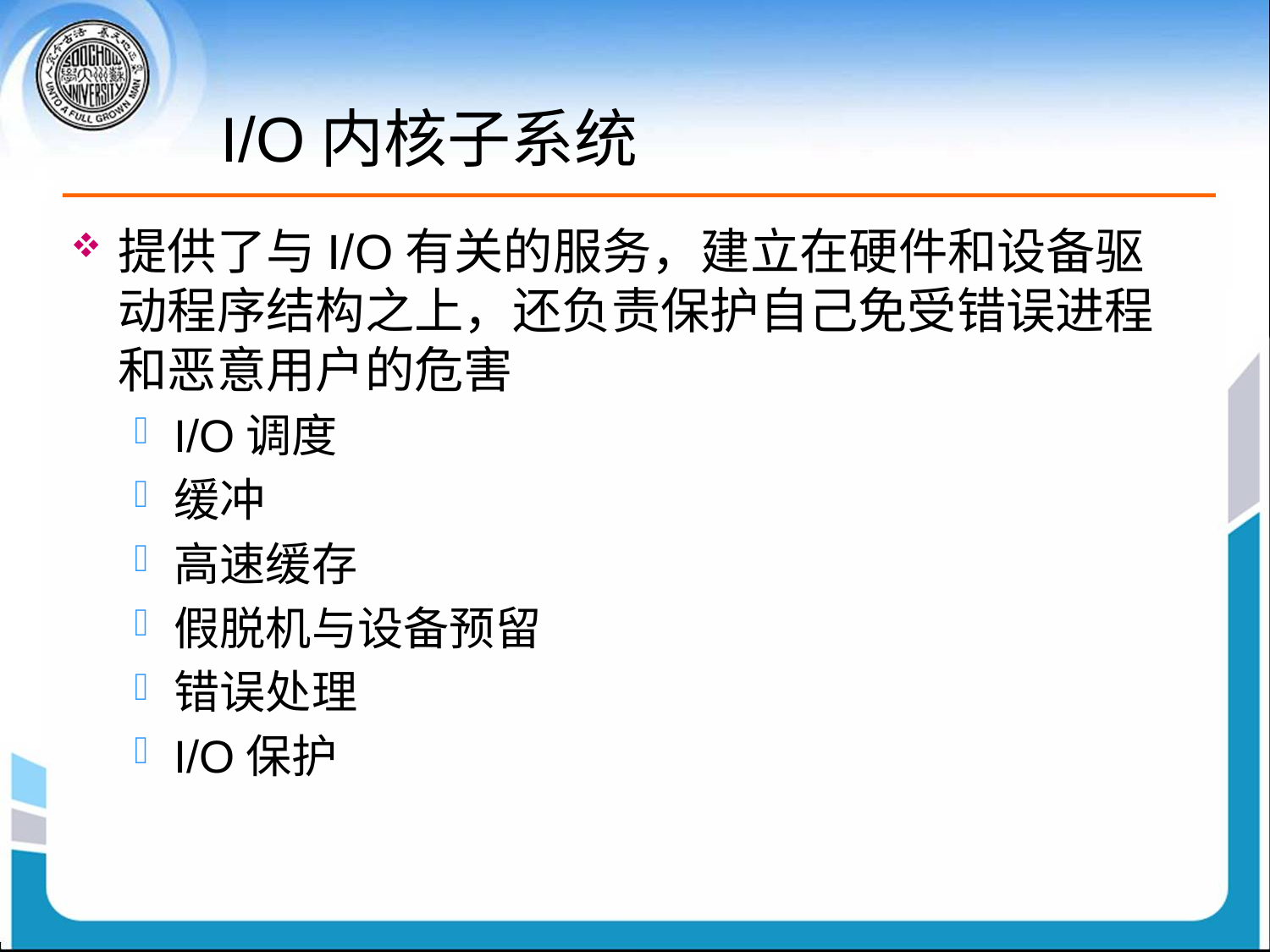

# I/O内核子系统
提供了与I/O有关的服务，建立在硬件和设备驱动程序结构之上，还负责保护自己免受错误进程和恶意用户的危害
I/O调度
缓冲
高速缓存
假脱机与设备预留
错误处理
I/O保护